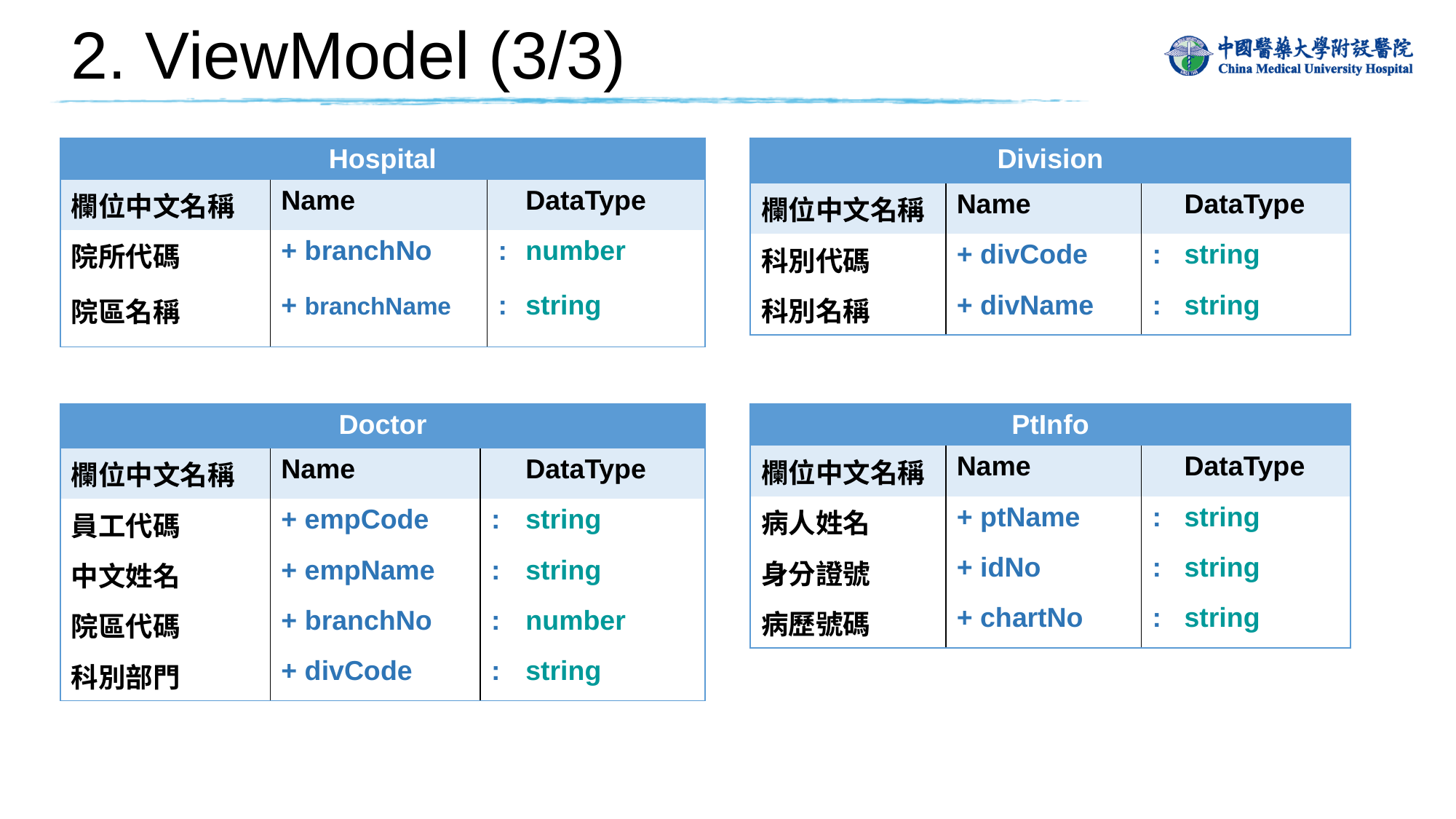

# 2. ViewModel (3/3)
| Hospital |  |  |  |
| --- | --- | --- | --- |
| 欄位中文名稱 | Name |  | DataType |
| 院所代碼 | + branchNo | : | number |
| 院區名稱 | + branchName | : | string |
| Division |  |  |  |
| --- | --- | --- | --- |
| 欄位中文名稱 | Name |  | DataType |
| 科別代碼 | + divCode | : | string |
| 科別名稱 | + divName | : | string |
| Doctor |  |  |  |
| --- | --- | --- | --- |
| 欄位中文名稱 | Name |  | DataType |
| 員工代碼 | + empCode | : | string |
| 中文姓名 | + empName | : | string |
| 院區代碼 | + branchNo | : | number |
| 科別部門 | + divCode | : | string |
| PtInfo |  |  |  |
| --- | --- | --- | --- |
| 欄位中文名稱 | Name |  | DataType |
| 病人姓名 | + ptName | : | string |
| 身分證號 | + idNo | : | string |
| 病歷號碼 | + chartNo | : | string |